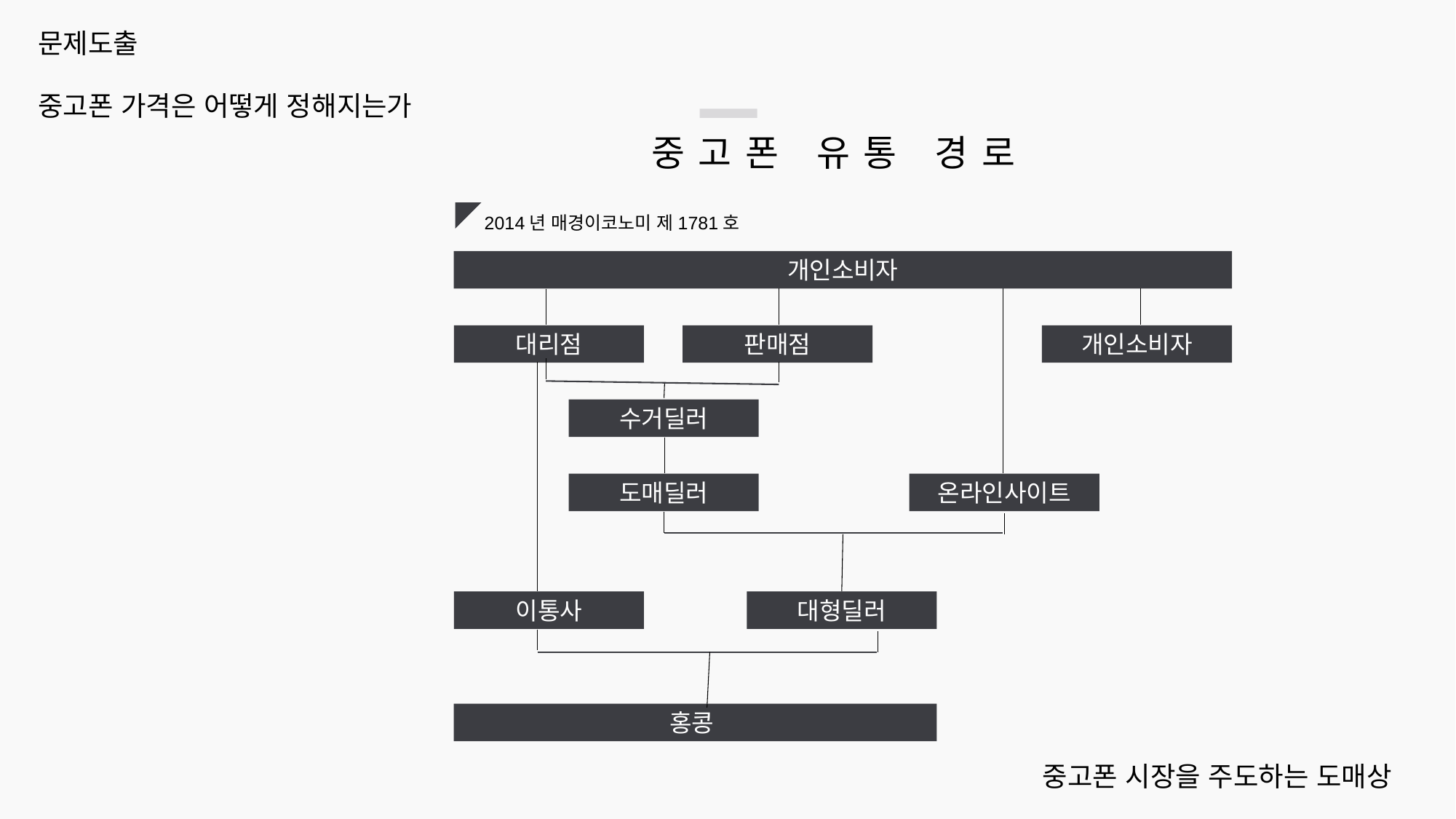

문제도출
중고폰 가격은 어떻게 정해지는가
중고폰 유통 경로
2014년 매경이코노미 제1781호

개인소비자
대리점
판매점
개인소비자
수거딜러
도매딜러
온라인사이트
이통사
대형딜러
홍콩
중고폰 시장을 주도하는 도매상